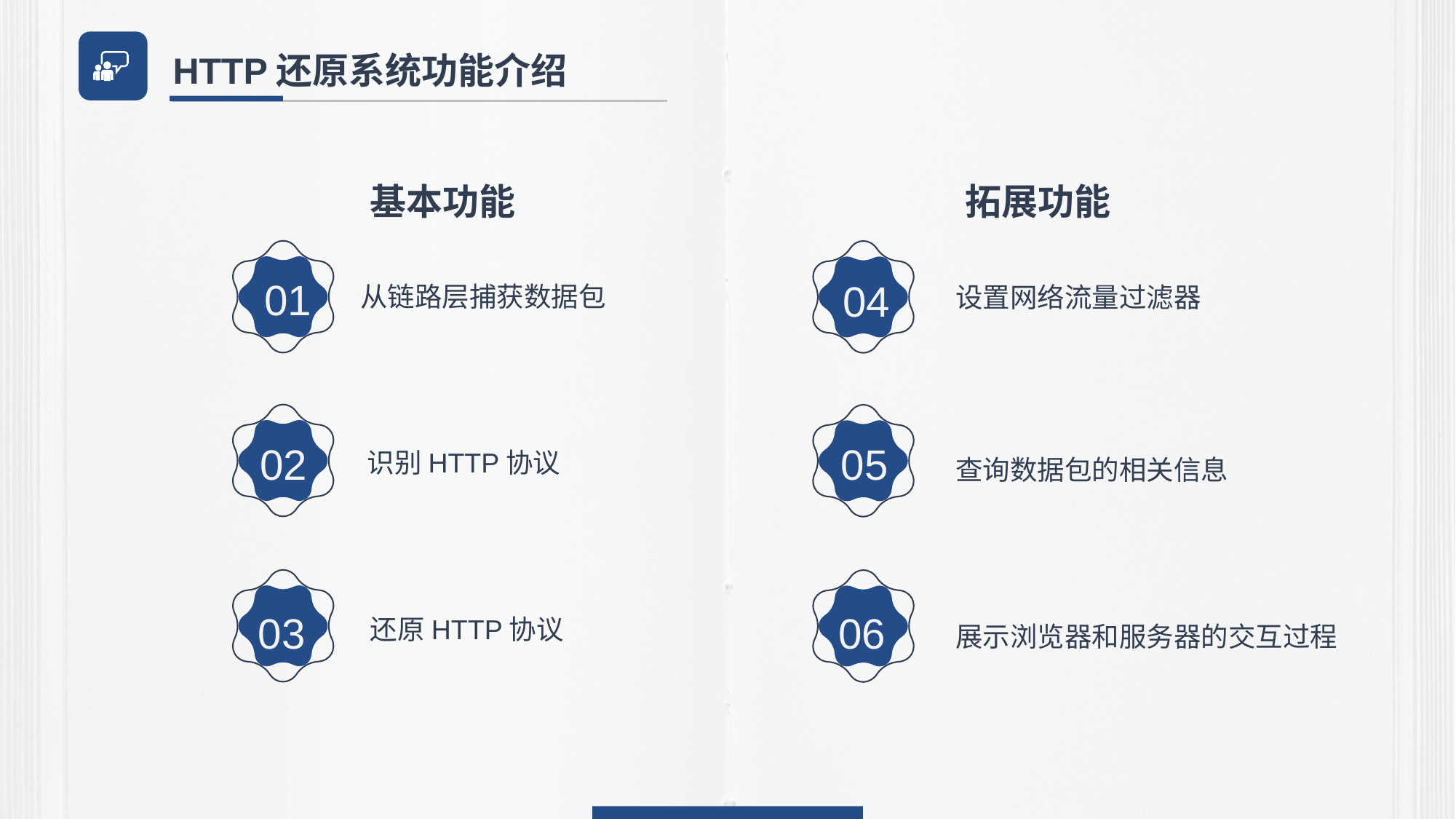

HTTP还原系统功能介绍

基本功能

拓展功能

01

04
从链路层捕获数据包
设置网络流量过滤器

02

05
识别HTTP协议
查询数据包的相关信息

03

06
还原HTTP协议
展示浏览器和服务器的交互过程